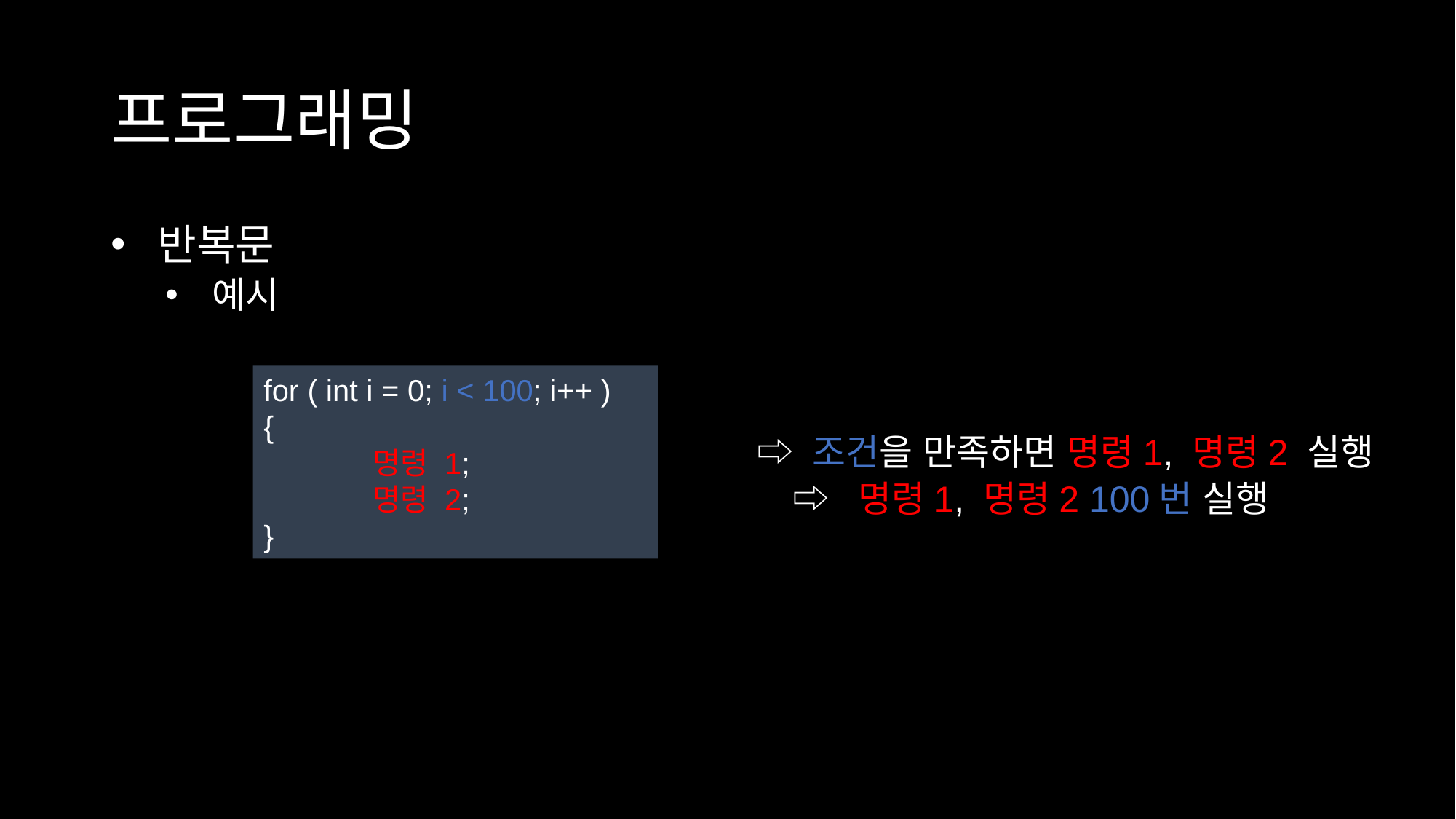

# 프로그래밍
 반복문
 예시
for ( int i = 0; i < 100; i++ )
{
	명령 1;
	명령 2;
}
⇨ 조건을 만족하면 명령1, 명령2 실행
⇨  명령1, 명령2 100번 실행